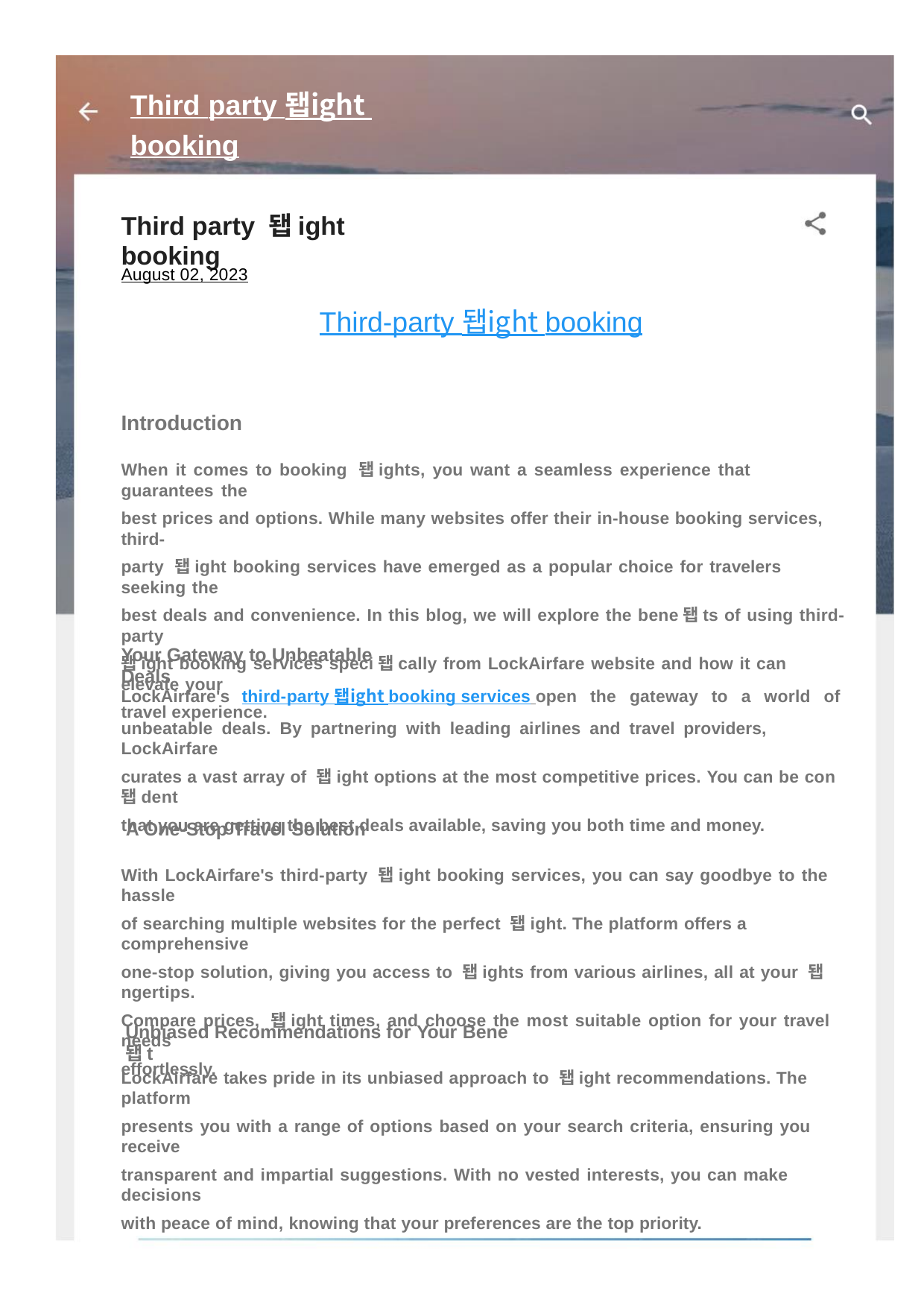

Third party 됍ight booking
Third party 됍ight booking
August 02, 2023
Third-party 됍ight booking
Introduction
When it comes to booking 됍ights, you want a seamless experience that guarantees the
best prices and options. While many websites offer their in-house booking services, third-
party 됍ight booking services have emerged as a popular choice for travelers seeking the
best deals and convenience. In this blog, we will explore the bene됍ts of using third-party
됍ight booking services speci됍cally from LockAirfare website and how it can elevate your
travel experience.
Your Gateway to Unbeatable Deals
LockAirfare's third-party 됍ight booking services open the gateway to a world of
unbeatable deals. By partnering with leading airlines and travel providers, LockAirfare
curates a vast array of 됍ight options at the most competitive prices. You can be con됍dent
that you are getting the best deals available, saving you both time and money.
A One-Stop Travel Solution
With LockAirfare's third-party 됍ight booking services, you can say goodbye to the hassle
of searching multiple websites for the perfect 됍ight. The platform offers a comprehensive
one-stop solution, giving you access to 됍ights from various airlines, all at your 됍ngertips.
Compare prices, 됍ight times, and choose the most suitable option for your travel needs
effortlessly.
Unbiased Recommendations for Your Bene됍t
LockAirfare takes pride in its unbiased approach to 됍ight recommendations. The platform
presents you with a range of options based on your search criteria, ensuring you receive
transparent and impartial suggestions. With no vested interests, you can make decisions
with peace of mind, knowing that your preferences are the top priority.